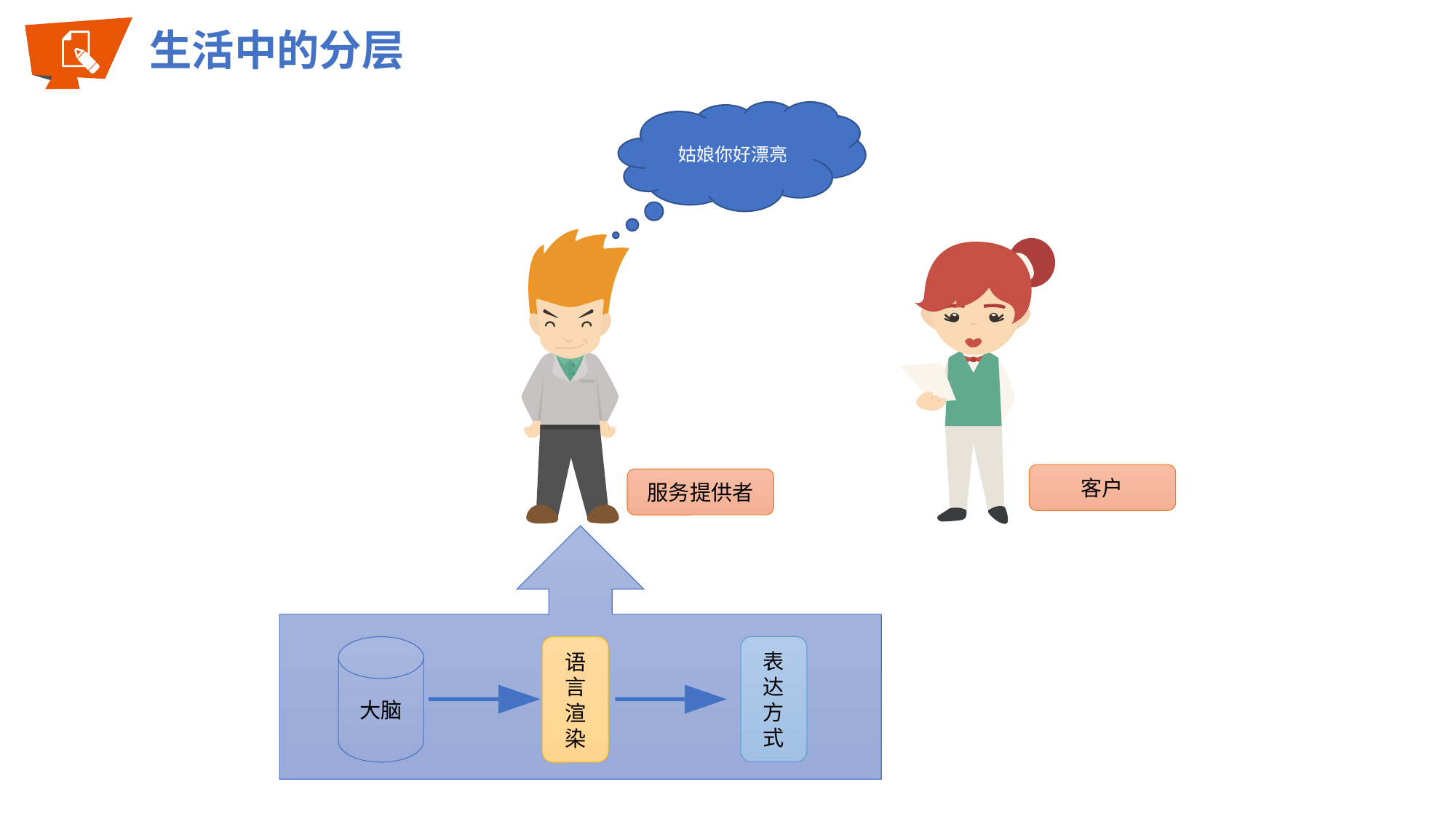

生活中的分层

姑娘你好漂亮

客户
服务提供者

表达方式
大脑
语言渲染